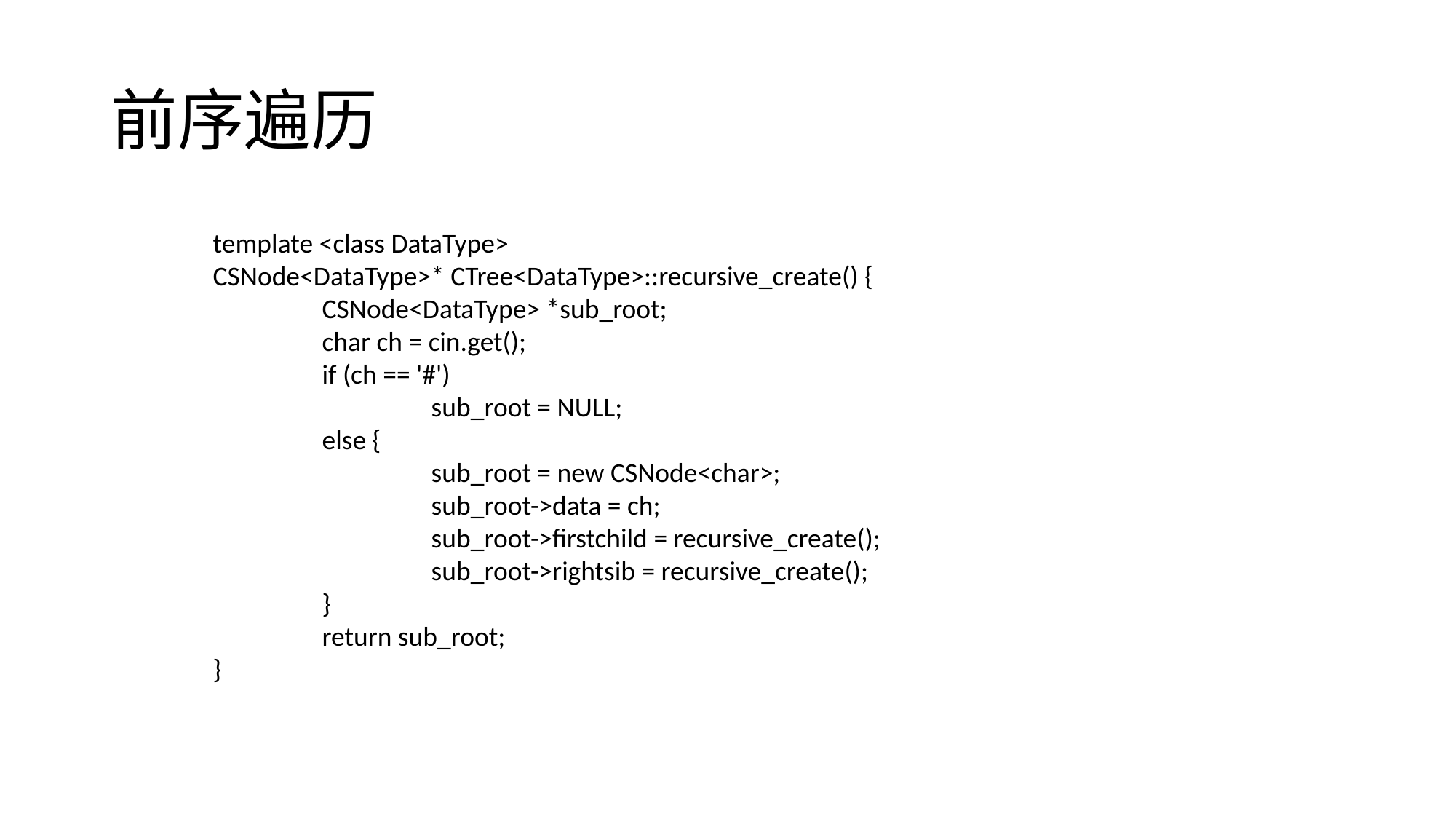

# 前序遍历
template <class DataType>
CSNode<DataType>* CTree<DataType>::recursive_create() {
	CSNode<DataType> *sub_root;
	char ch = cin.get();
	if (ch == '#')
		sub_root = NULL;
	else {
		sub_root = new CSNode<char>;
		sub_root->data = ch;
		sub_root->firstchild = recursive_create();
		sub_root->rightsib = recursive_create();
	}
	return sub_root;
}